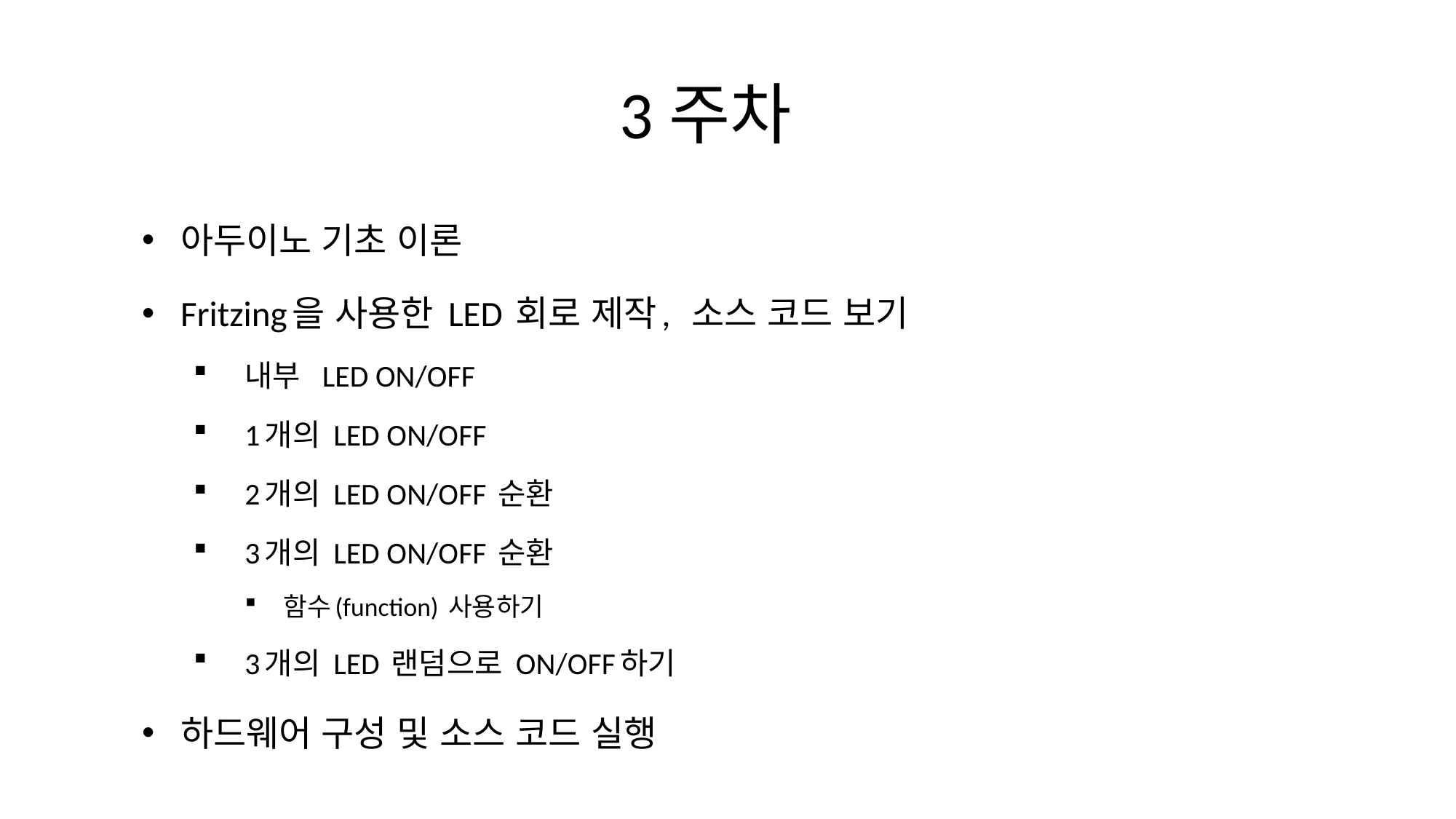

# 3주차
아두이노 기초 이론
Fritzing을 사용한 LED 회로 제작,  소스 코드 보기
내부  LED ON/OFF
1개의 LED ON/OFF
2개의 LED ON/OFF 순환
3개의 LED ON/OFF 순환
함수(function) 사용하기
3개의 LED 랜덤으로 ON/OFF하기
하드웨어 구성 및 소스 코드 실행